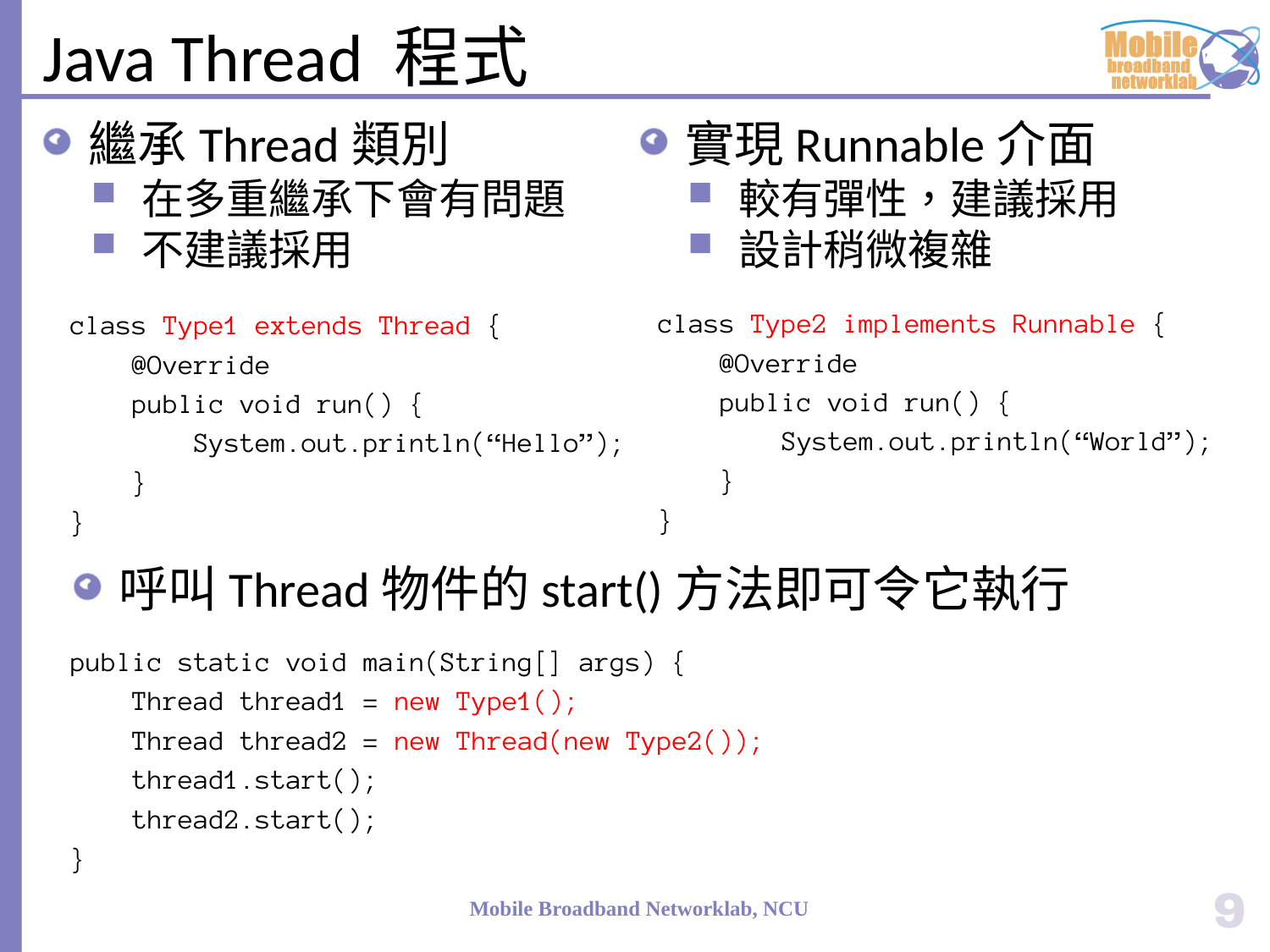

# Java Thread 程式
繼承Thread類別
在多重繼承下會有問題
不建議採用

實現Runnable介面
較有彈性，建議採用
設計稍微複雜
class Type2 implements Runnable {
    @Override
    public void run() {
        System.out.println(“World”);
    }
}
class Type1 extends Thread {
    @Override
    public void run() {
        System.out.println(“Hello”);
    }
}
呼叫Thread物件的start()方法即可令它執行

public static void main(String[] args) {
    Thread thread1 = new Type1();
    Thread thread2 = new Thread(new Type2());
    thread1.start();
    thread2.start();
}
9